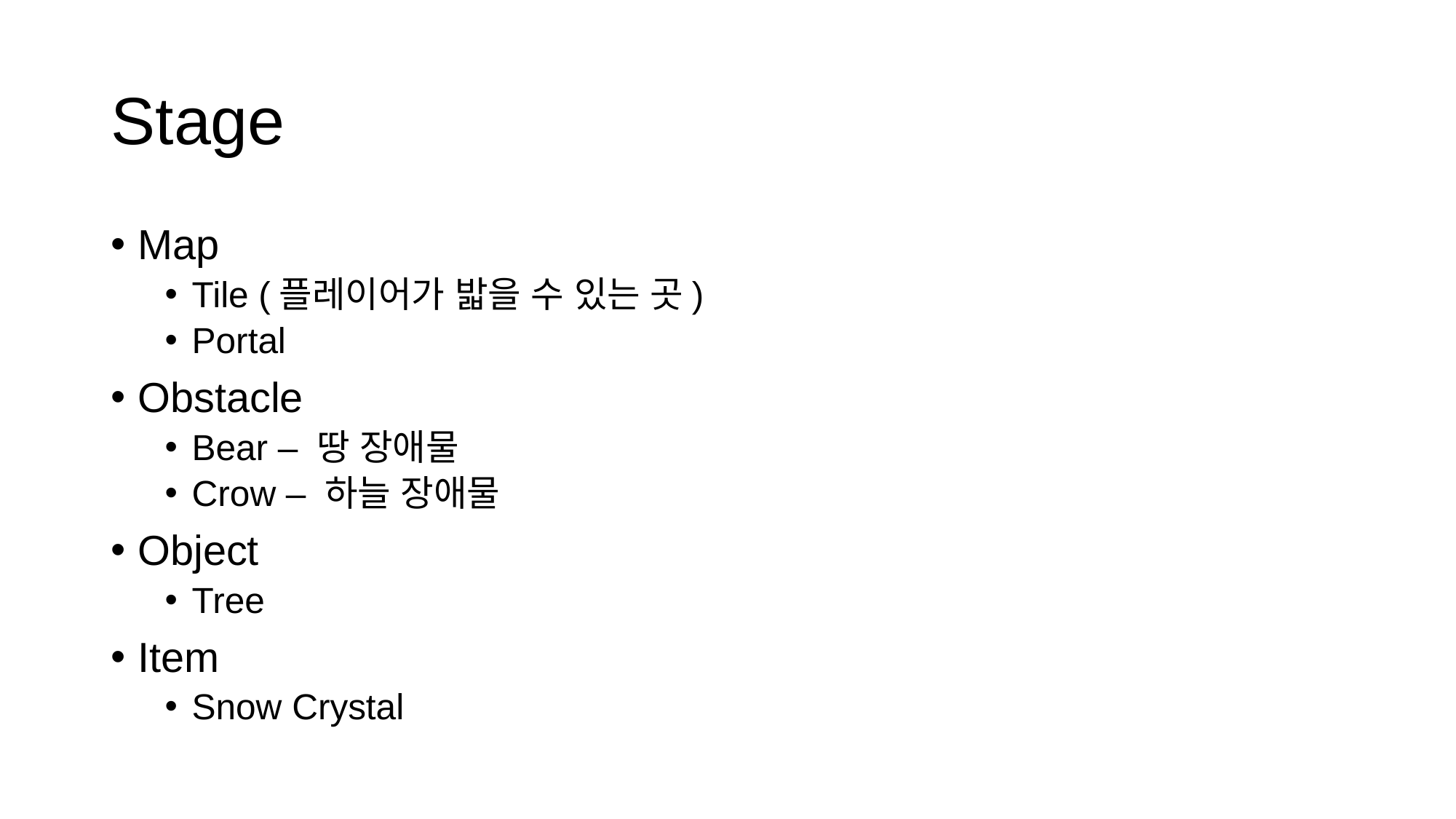

# Stage
Map
Tile (플레이어가 밟을 수 있는 곳)
Portal
Obstacle
Bear – 땅 장애물
Crow – 하늘 장애물
Object
Tree
Item
Snow Crystal